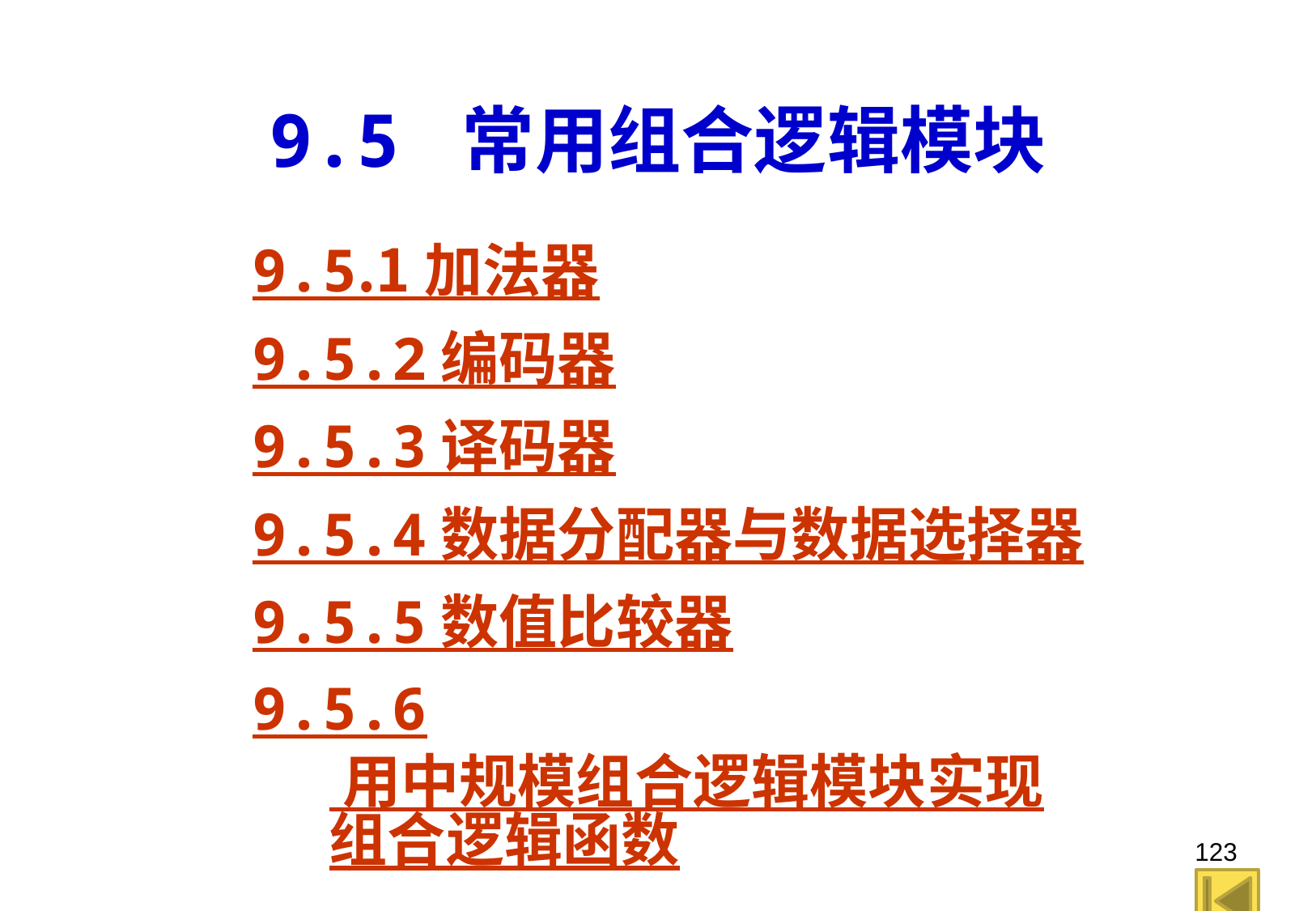

# 9.5 常用组合逻辑模块
9.5.1 加法器
9.5.2 编码器
9.5.3 译码器
9.5.4 数据分配器与数据选择器
9.5.5 数值比较器
9.5.6 用中规模组合逻辑模块实现组合逻辑函数

123